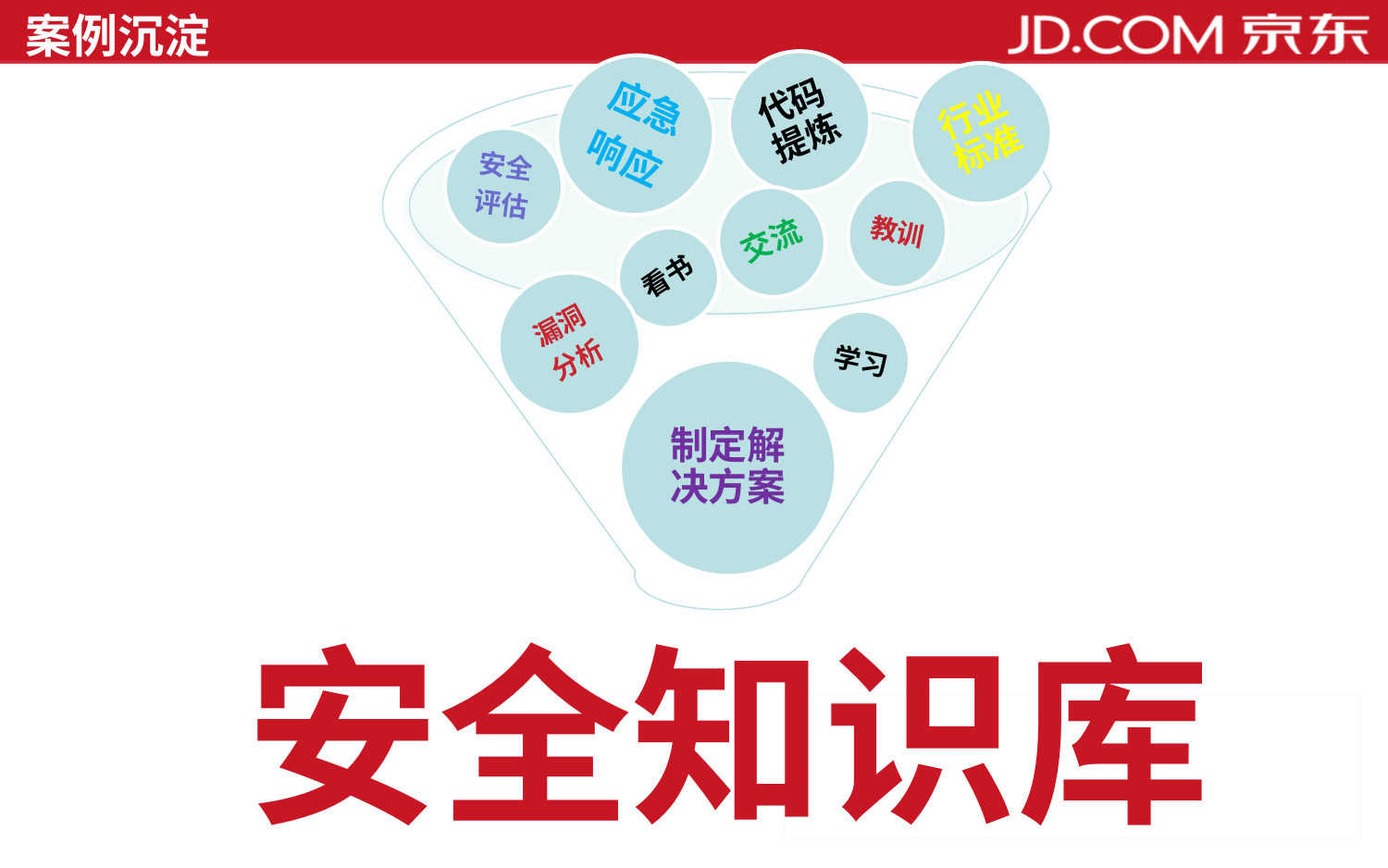

案例沉淀

代码提炼

应急
响应

行业标准

安全
评估

教训

交流

看书

漏洞
分析

学习

制定解决方案
安全知识库